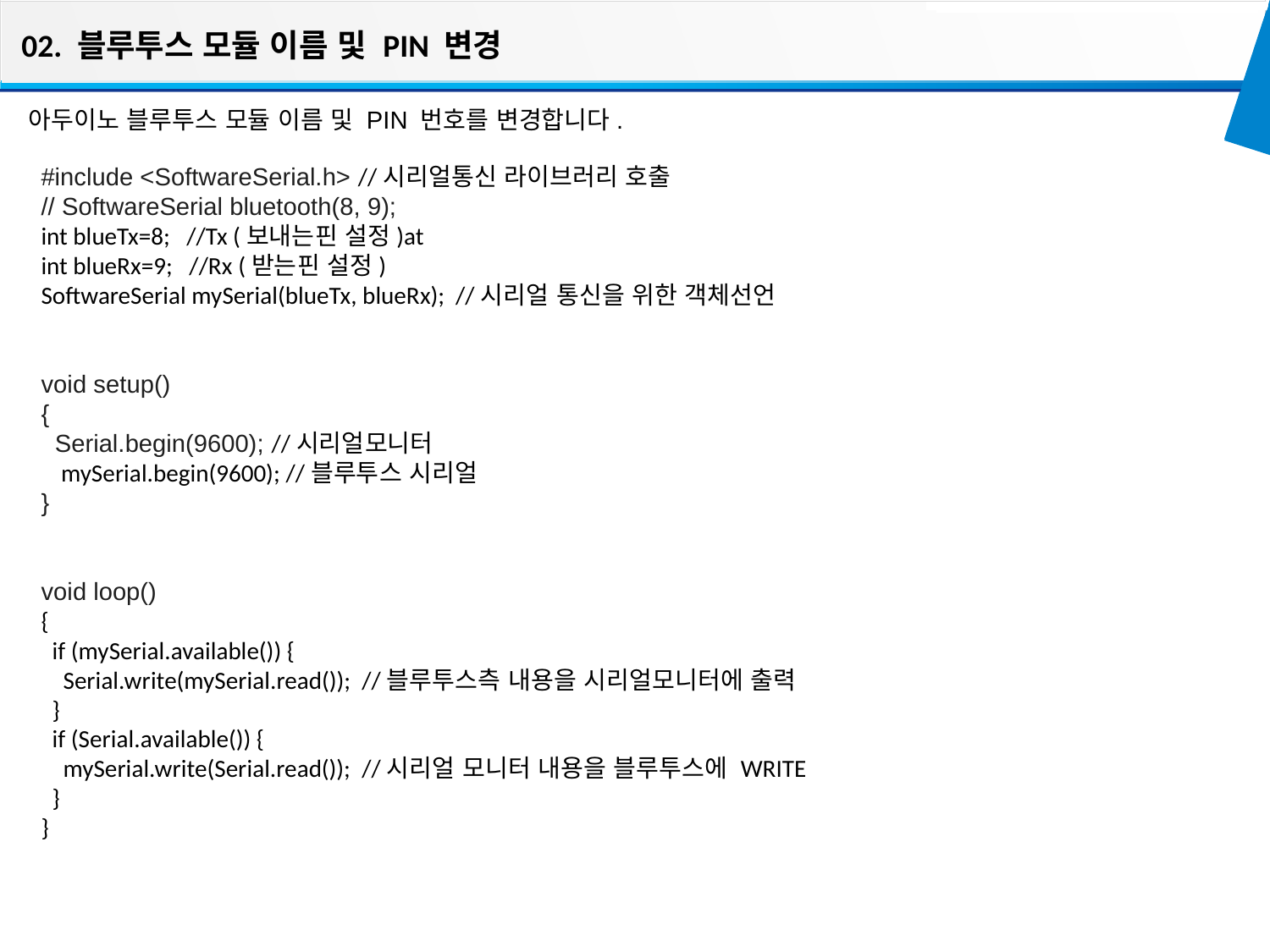

02. 블루투스 모듈 이름 및 PIN 변경

아두이노 블루투스 모듈 이름 및 PIN 번호를 변경합니다.
#include <SoftwareSerial.h> //시리얼통신 라이브러리 호출
// SoftwareSerial bluetooth(8, 9);
int blueTx=8;   //Tx (보내는핀 설정)at
int blueRx=9;   //Rx (받는핀 설정)
SoftwareSerial mySerial(blueTx, blueRx);  //시리얼 통신을 위한 객체선언

void setup() 
{
  Serial.begin(9600); //시리얼모니터
  mySerial.begin(9600); //블루투스 시리얼
}

void loop()
{
  if (mySerial.available()) {
    Serial.write(mySerial.read());  //블루투스측 내용을 시리얼모니터에 출력
  }
  if (Serial.available()) {
    mySerial.write(Serial.read());  //시리얼 모니터 내용을 블루투스에 WRITE
  }
}